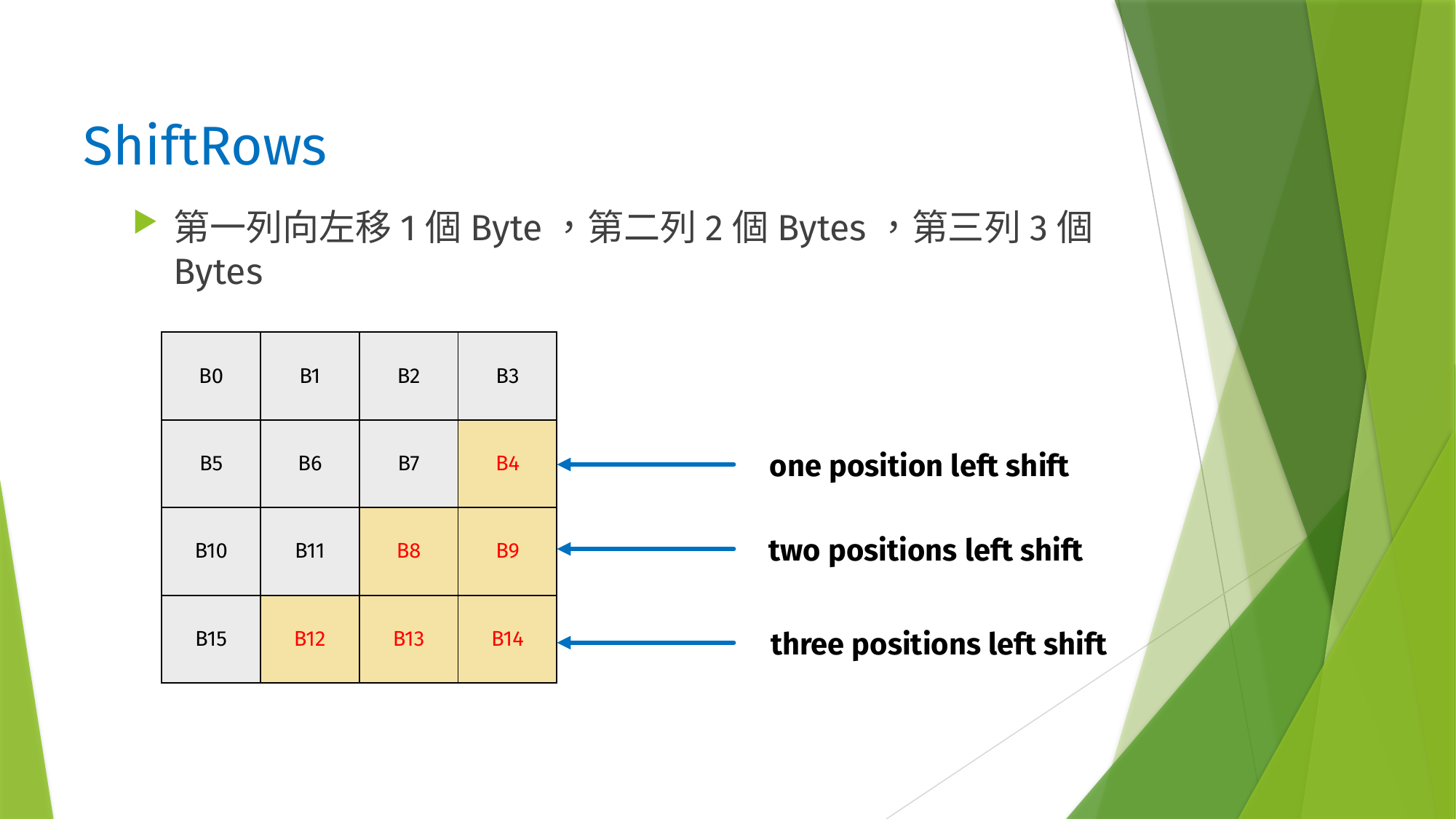

# ShiftRows
第一列向左移1個Byte，第二列2個Bytes，第三列3個Bytes
| B0 | B1 | B2 | B3 |
| --- | --- | --- | --- |
| B5 | B6 | B7 | B4 |
| B10 | B11 | B8 | B9 |
| B15 | B12 | B13 | B14 |
one position left shift
two positions left shift
three positions left shift